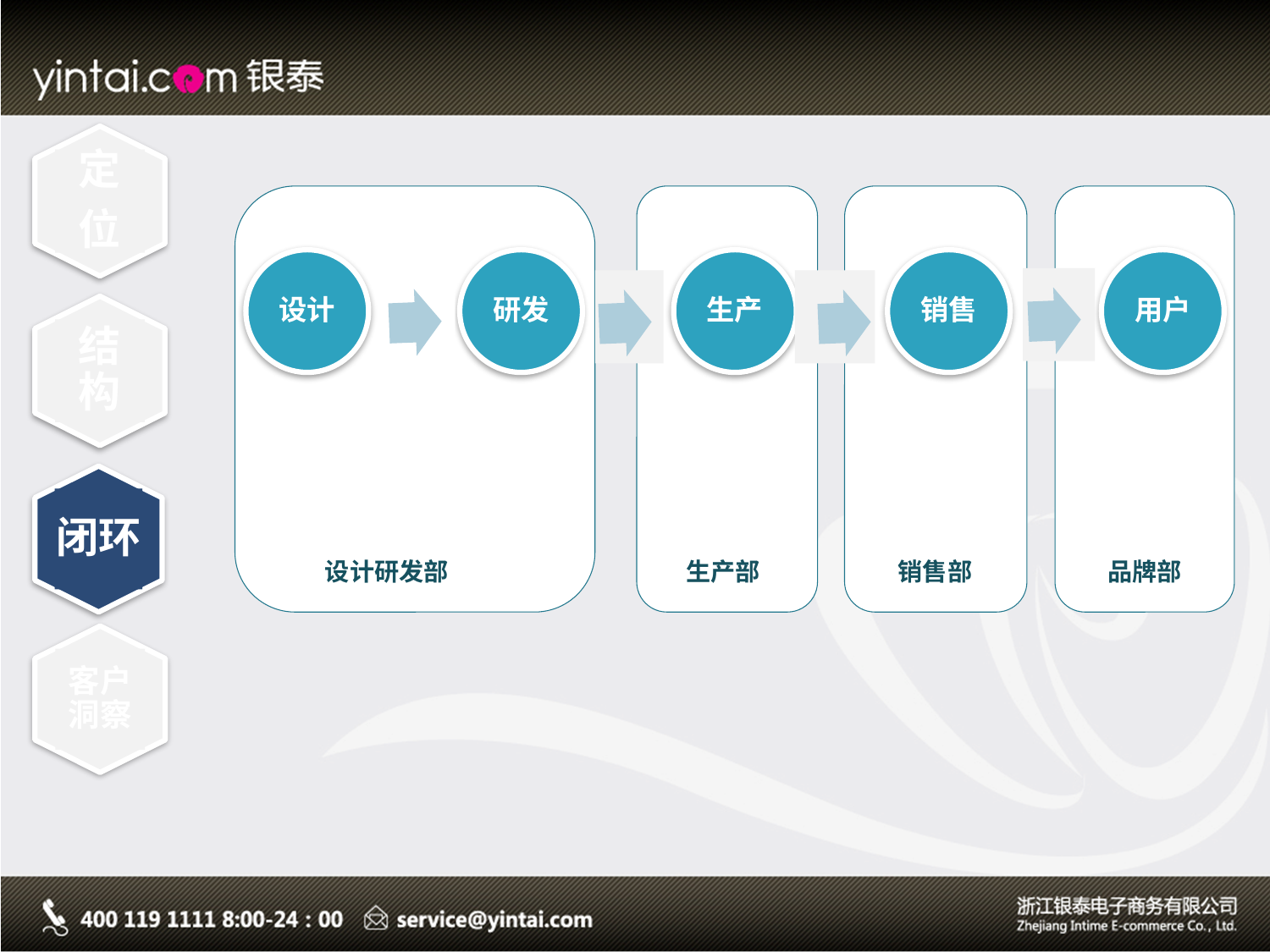

定
位

设计

研发

生产

销售

用户

结构

闭环
设计研发部
生产部
销售部
品牌部

客户洞察